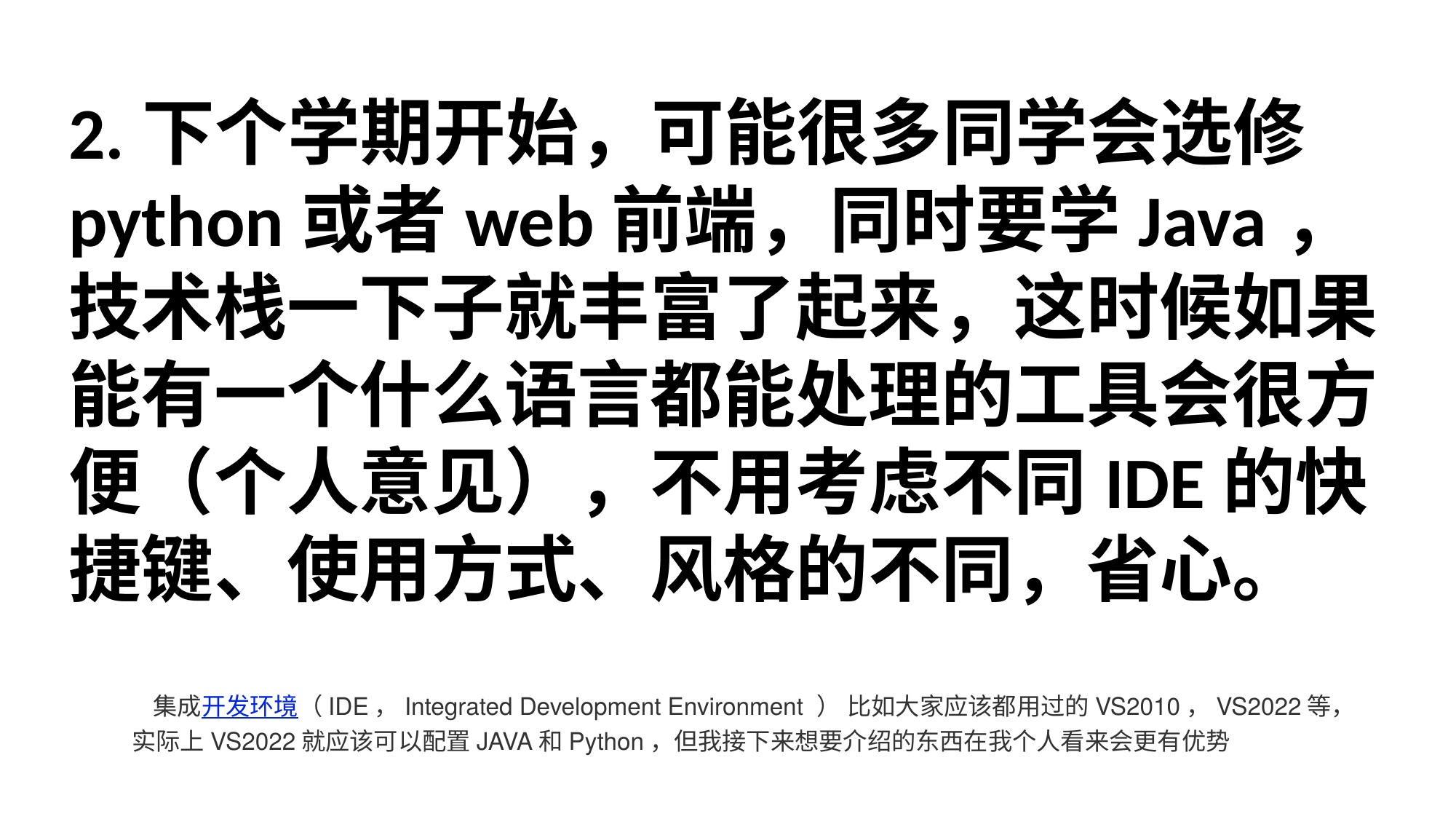

2.下个学期开始，可能很多同学会选修python或者web前端，同时要学Java，技术栈一下子就丰富了起来，这时候如果能有一个什么语言都能处理的工具会很方便（个人意见），不用考虑不同IDE的快捷键、使用方式、风格的不同，省心。

集成开发环境（IDE，Integrated Development Environment ） 比如大家应该都用过的VS2010，VS2022等，实际上VS2022就应该可以配置JAVA和Python，但我接下来想要介绍的东西在我个人看来会更有优势